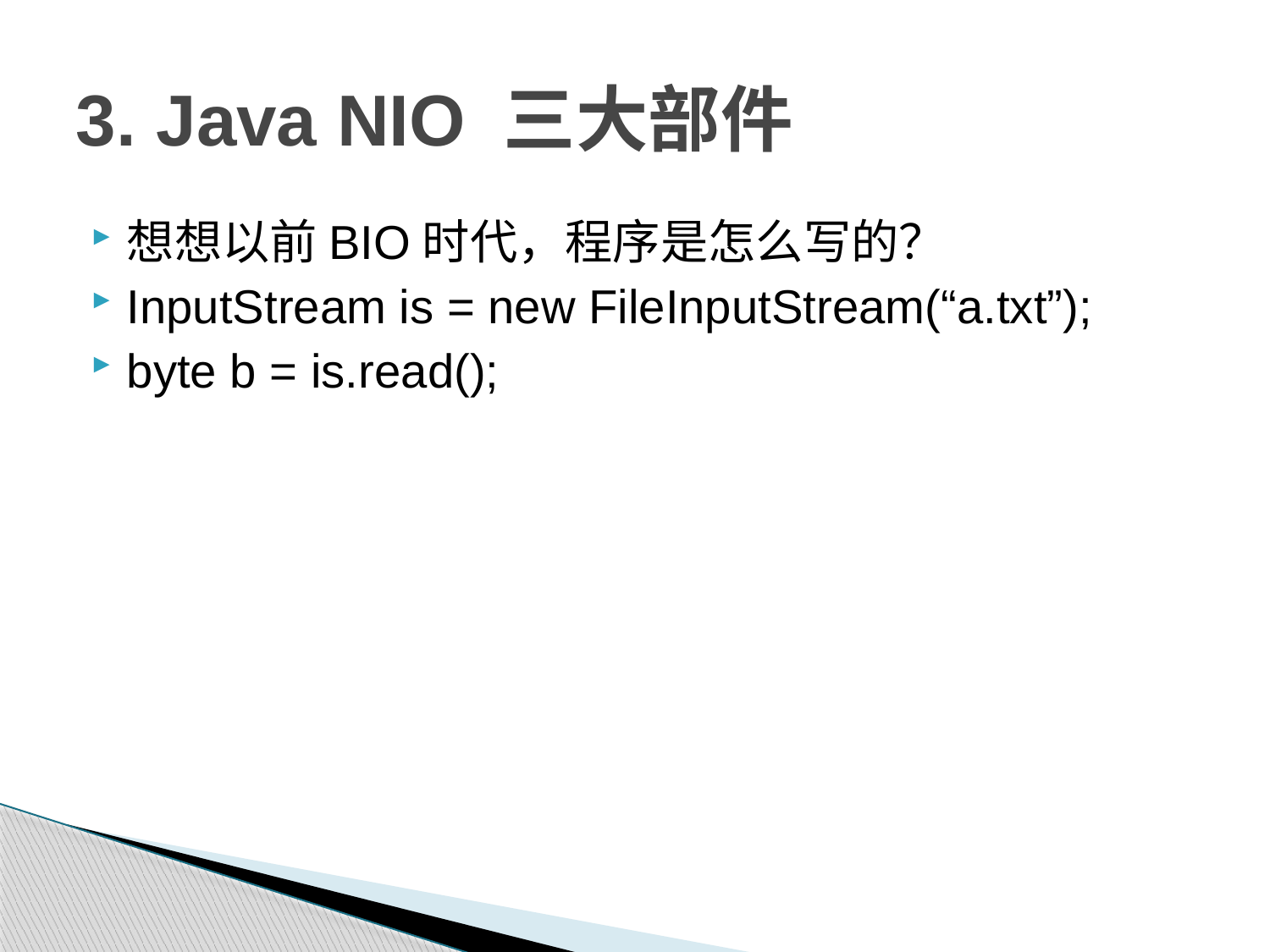

# 3. Java NIO 三大部件
想想以前BIO时代，程序是怎么写的？
InputStream is = new FileInputStream(“a.txt”);
byte b = is.read();